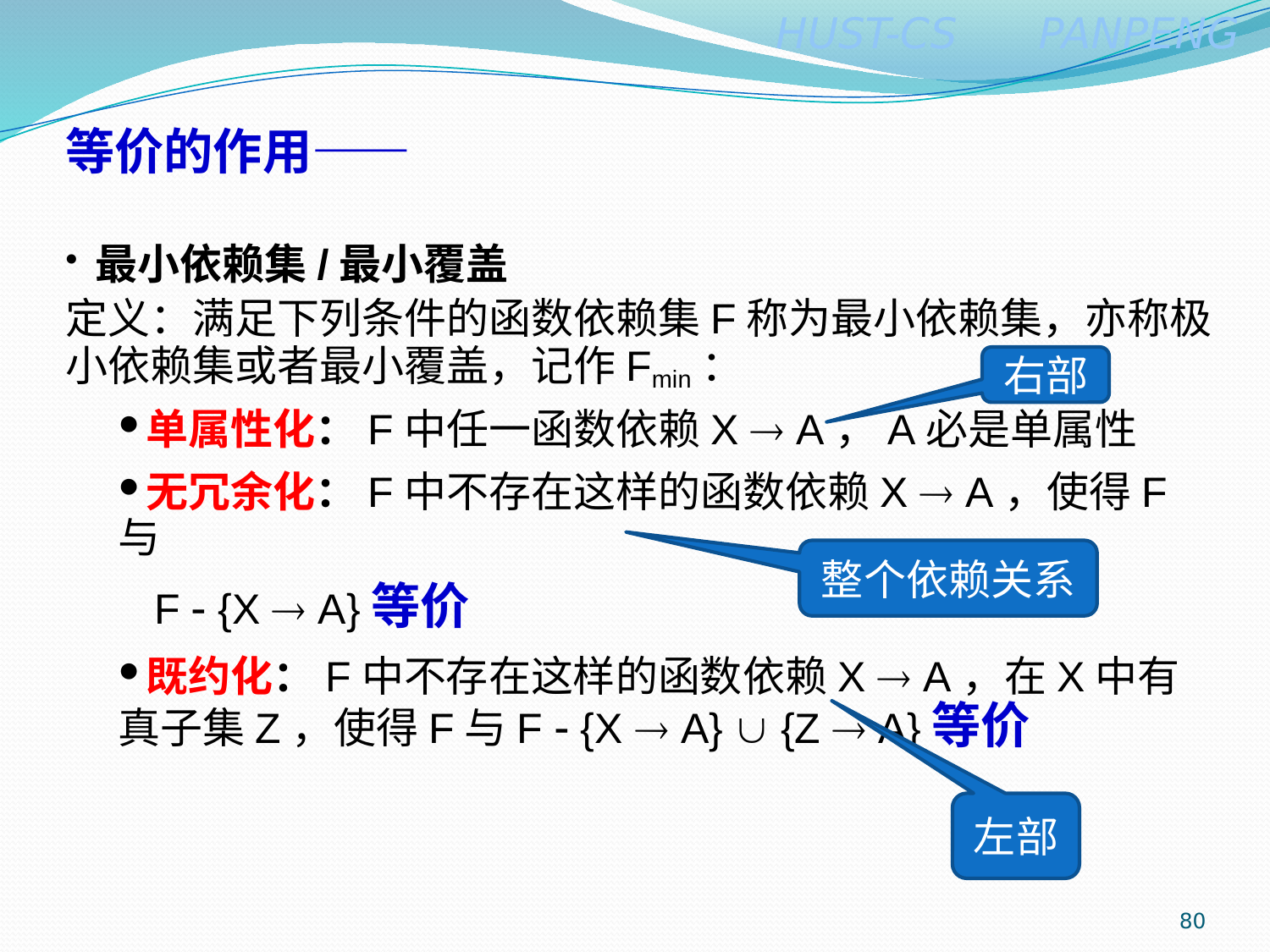

等价的作用——

最小依赖集/最小覆盖
定义：满足下列条件的函数依赖集F称为最小依赖集，亦称极小依赖集或者最小覆盖，记作Fmin：
单属性化：F中任一函数依赖X → A，A必是单属性
无冗余化：F中不存在这样的函数依赖X → A，使得F与
   F − {X → A}等价
既约化：F中不存在这样的函数依赖X → A，在X中有真子集Z，使得F与F − {X → A} ∪ {Z → A}等价
右部
整个依赖关系
左部
80